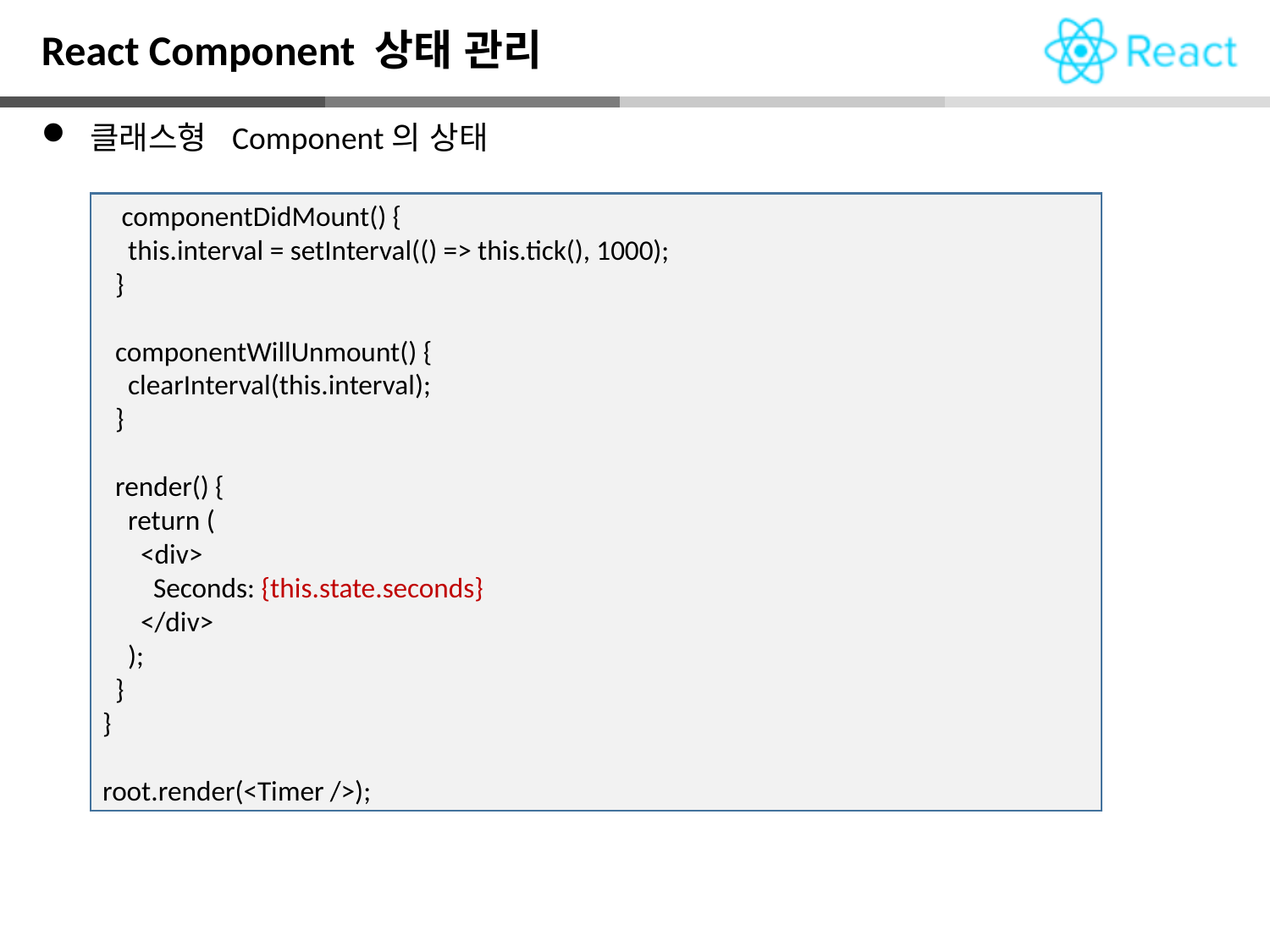

React Component 상태 관리
 클래스형  Component의 상태
   componentDidMount() {
    this.interval = setInterval(() => this.tick(), 1000);
  }

  componentWillUnmount() {
    clearInterval(this.interval);
  }

  render() {
    return (
      <div>
        Seconds: {this.state.seconds}
      </div>
    );
  }
}

root.render(<Timer />);